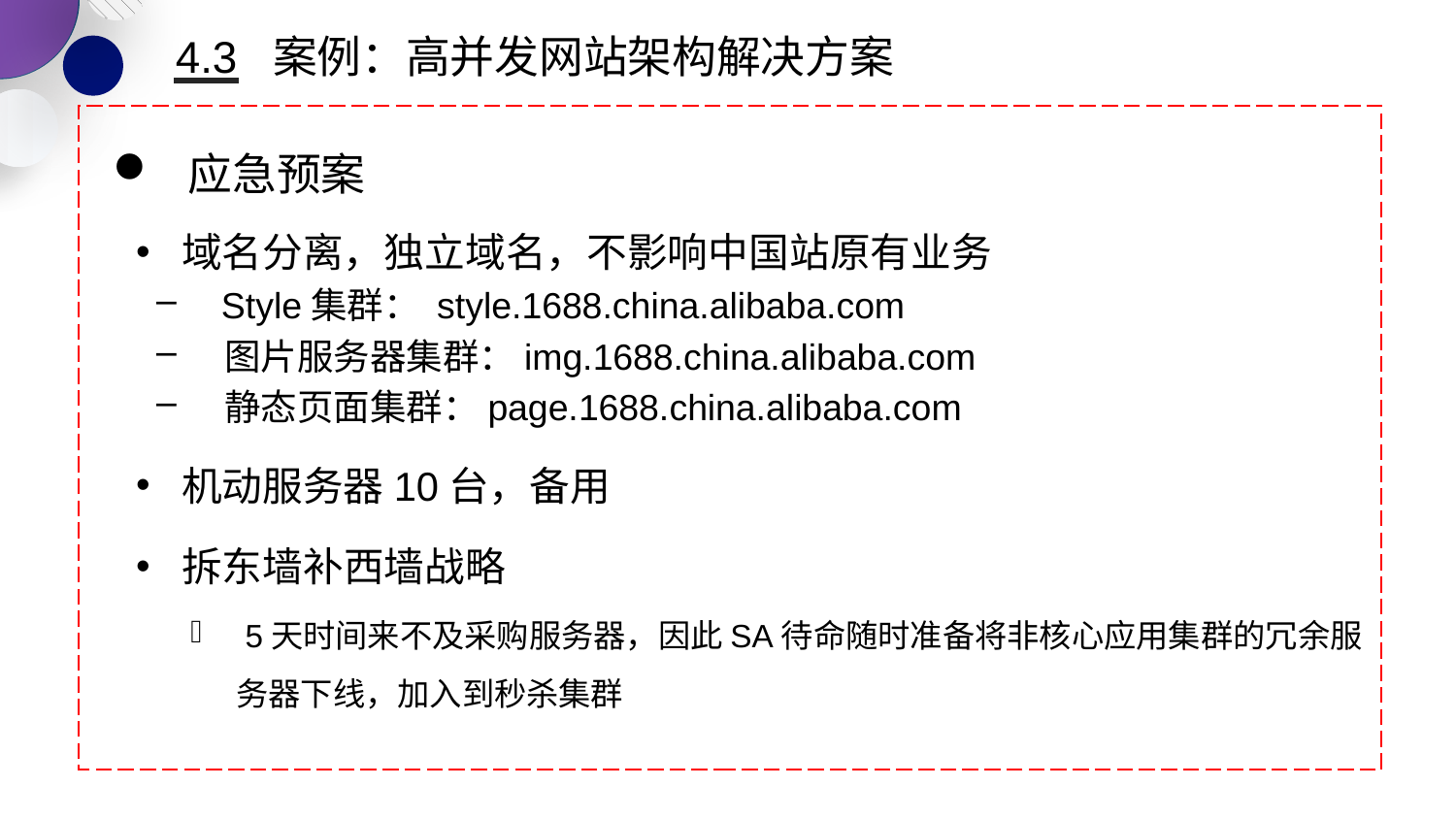

4.3  案例：高并发网站架构解决方案

  应急预案
域名分离，独立域名，不影响中国站原有业务
   Style集群： style.1688.china.alibaba.com
   图片服务器集群：img.1688.china.alibaba.com
   静态页面集群：page.1688.china.alibaba.com
机动服务器10台，备用
拆东墙补西墙战略
 5天时间来不及采购服务器，因此SA待命随时准备将非核心应用集群的冗余服务器下线，加入到秒杀集群